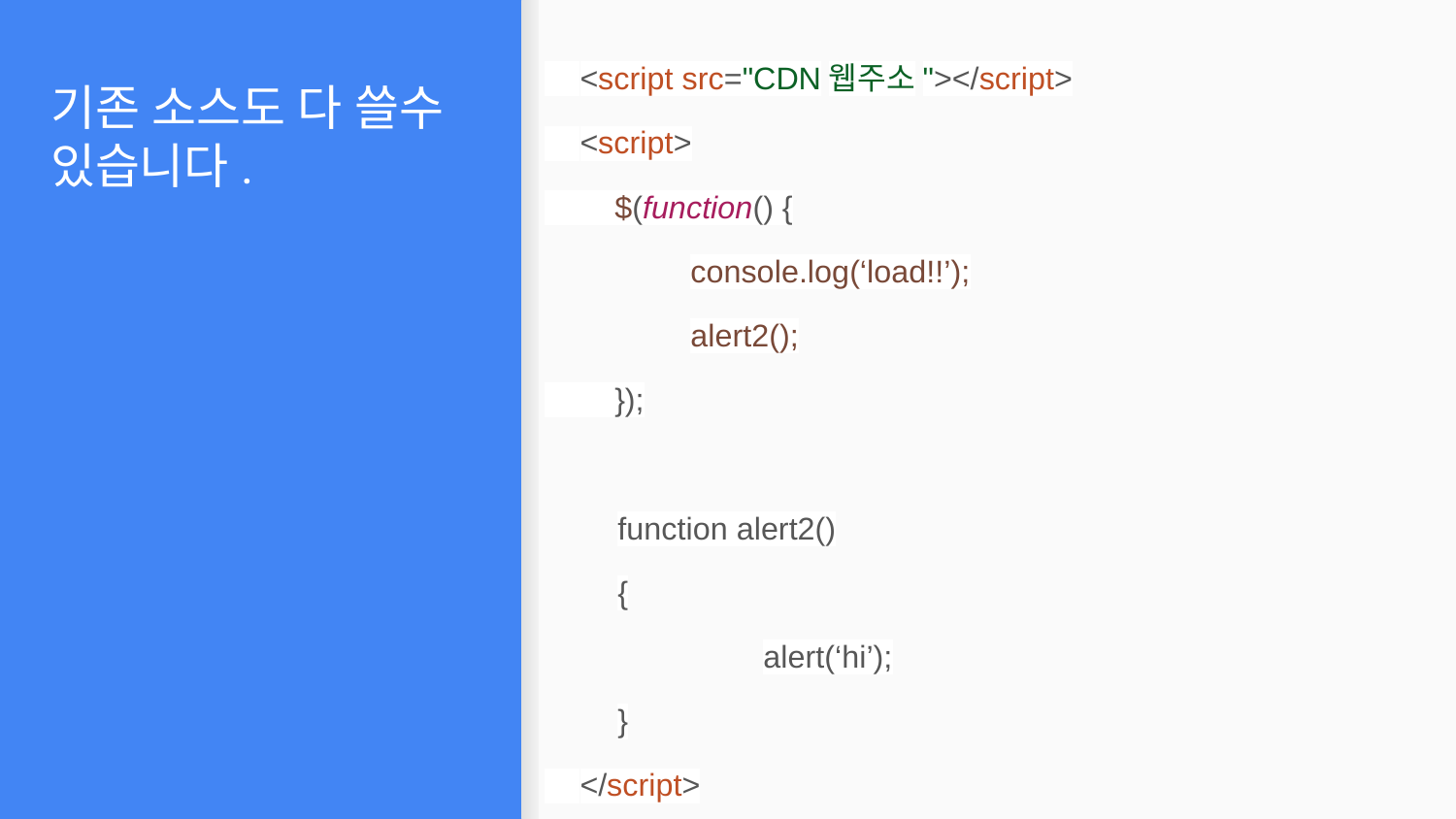

<script src="CDN웹주소"></script>
    <script>
        $(function() {
console.log(‘load!!’);
alert2();
        });

function alert2()
{
	alert(‘hi’);
}
    </script>

# 기존 소스도 다 쓸수 있습니다.